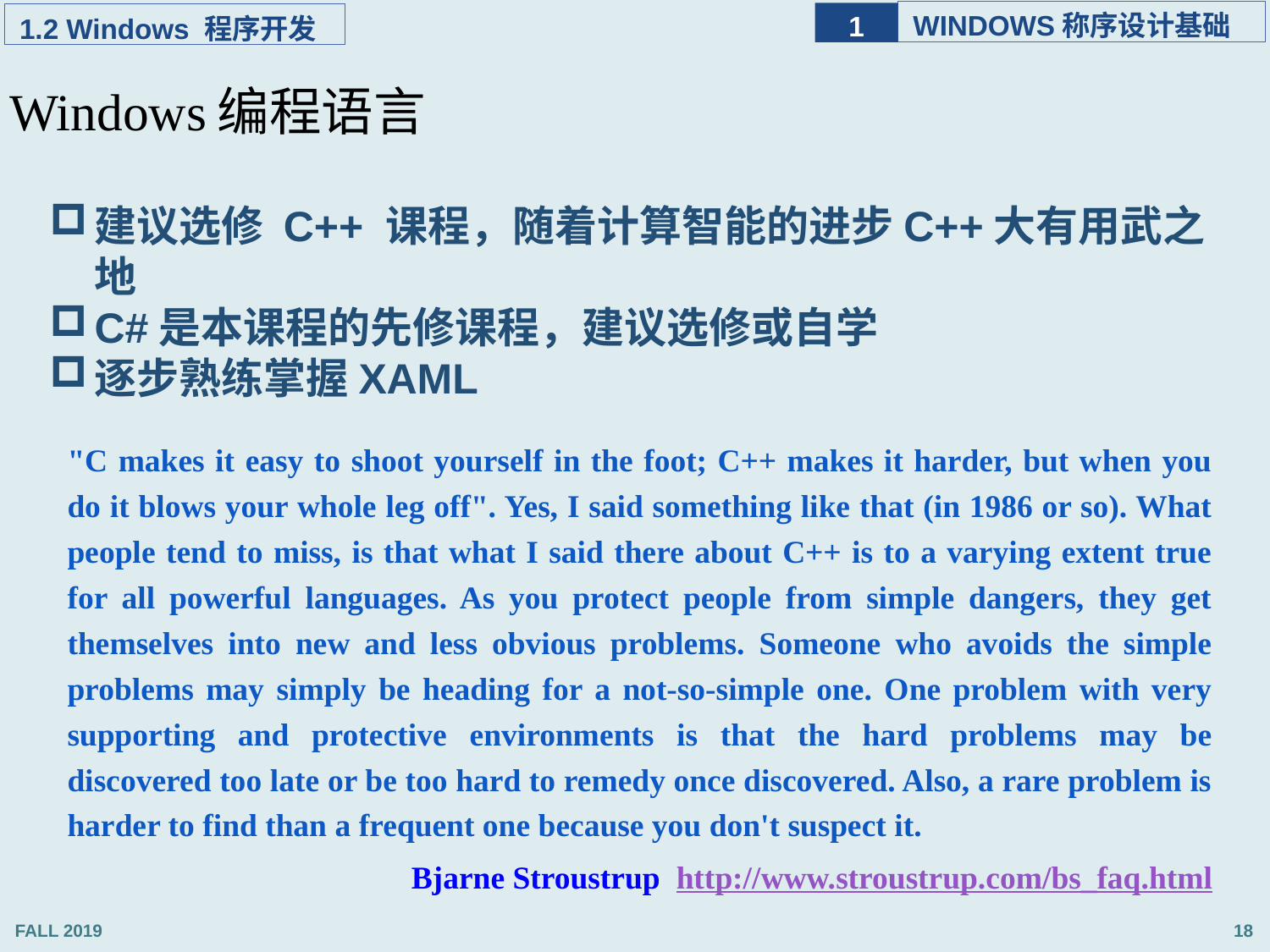

Windows编程语言
建议选修 C++ 课程，随着计算智能的进步C++大有用武之地
C#是本课程的先修课程，建议选修或自学
逐步熟练掌握XAML
"C makes it easy to shoot yourself in the foot; C++ makes it harder, but when you do it blows your whole leg off". Yes, I said something like that (in 1986 or so). What people tend to miss, is that what I said there about C++ is to a varying extent true for all powerful languages. As you protect people from simple dangers, they get themselves into new and less obvious problems. Someone who avoids the simple problems may simply be heading for a not-so-simple one. One problem with very supporting and protective environments is that the hard problems may be discovered too late or be too hard to remedy once discovered. Also, a rare problem is harder to find than a frequent one because you don't suspect it.
Bjarne Stroustrup  http://www.stroustrup.com/bs_faq.html